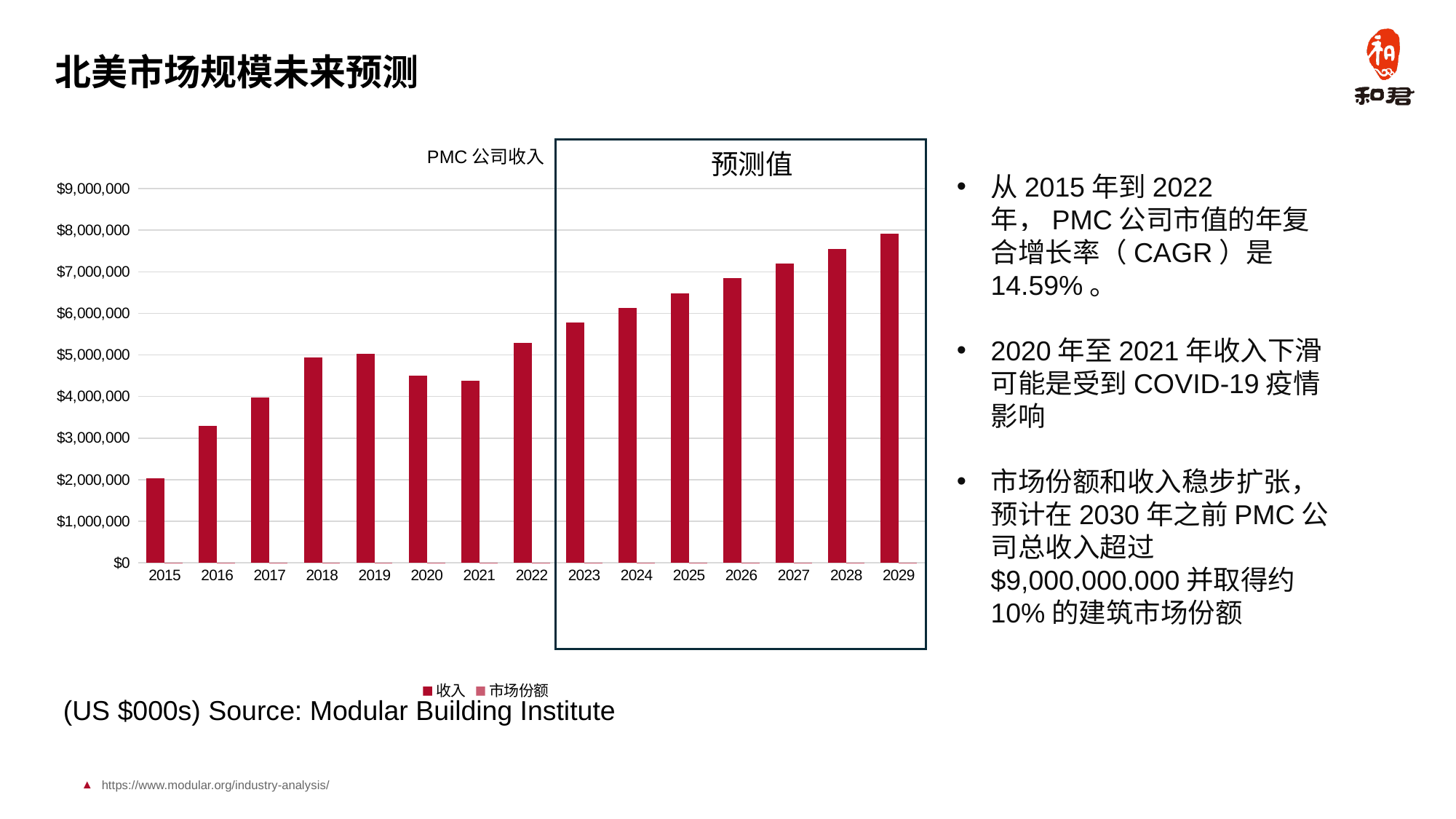

# 北美市场规模未来预测

### Chart: PMC公司收入

| Category | 收入 | 市场份额 |
|---|---|---|
| 2015 | 2040500.0 | 0.0214 |
| 2016 | 3301664.0 | 0.0246 |
| 2017 | 3979680.0 | 0.0294 |
| 2018 | 4943067.0 | 0.0369 |
| 2019 | 5025355.0 | 0.0358 |
| 2020 | 4496791.0 | 0.0439 |
| 2021 | 4379159.0 | 0.0552 |
| 2022 | 5294258.0 | 0.0603 |
| 2023 | 5778849.0 | 0.0635 |
| 2024 | 6133580.0 | 0.0691 |
| 2025 | 6488311.0 | 0.0691 |
| 2026 | 6843042.0 | 0.0802 |
| 2027 | 7197773.0 | 0.0858 |
| 2028 | 7552504.0 | 0.0913 |
| 2029 | 7907234.0 | 0.0969 |
预测值
从2015年到2022年，PMC公司市值的年复合增长率（CAGR）是14.59%。

2020年至2021年收入下滑可能是受到COVID-19疫情影响

市场份额和收入稳步扩张，预计在2030年之前PMC公司总收入超过$9,000,000,000并取得约10%的建筑市场份额

(US $000s) Source: Modular Building Institute

https://www.modular.org/industry-analysis/